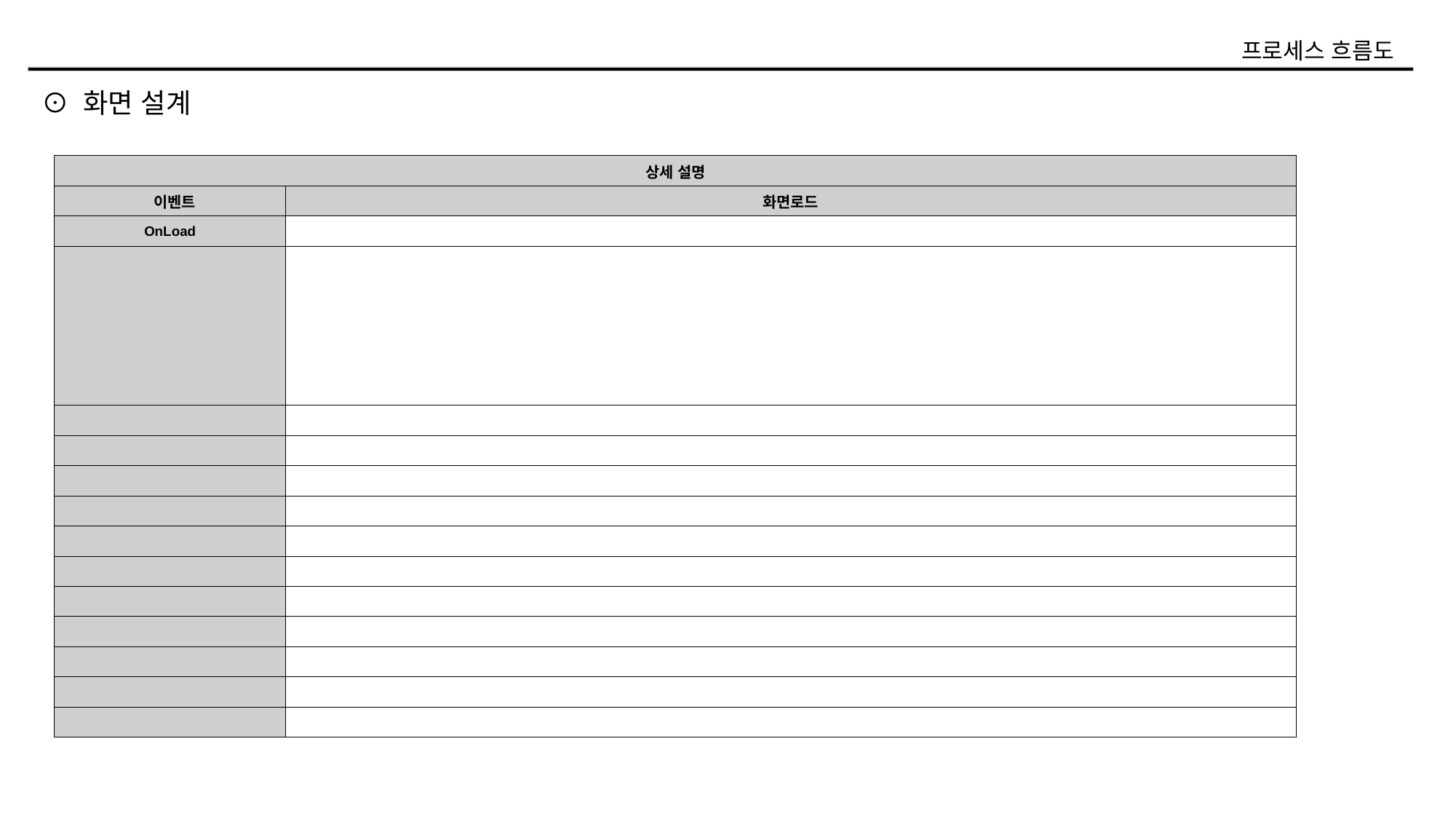

프로세스 흐름도

⊙ 화면 설계
| 상세 설명 |  |
| --- | --- |
| 이벤트 | 화면로드 |
| OnLoad |  |
|  |  |
|  |  |
|  |  |
|  |  |
|  |  |
|  |  |
|  |  |
|  |  |
|  |  |
|  |  |
|  |  |
|  |  |